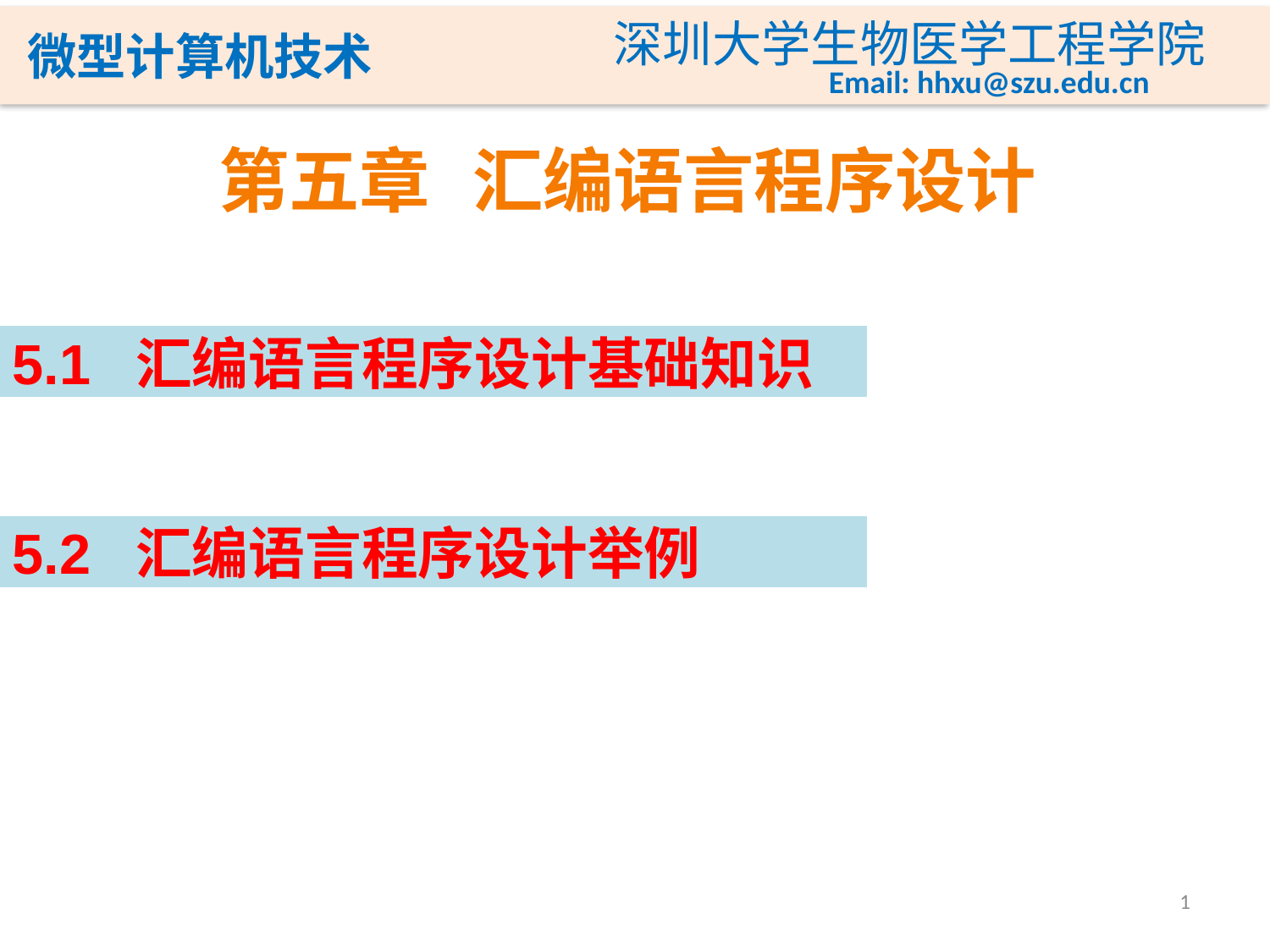

# 第五章	汇编语言程序设计
5.1  汇编语言程序设计基础知识
5.2  汇编语言程序设计举例
1